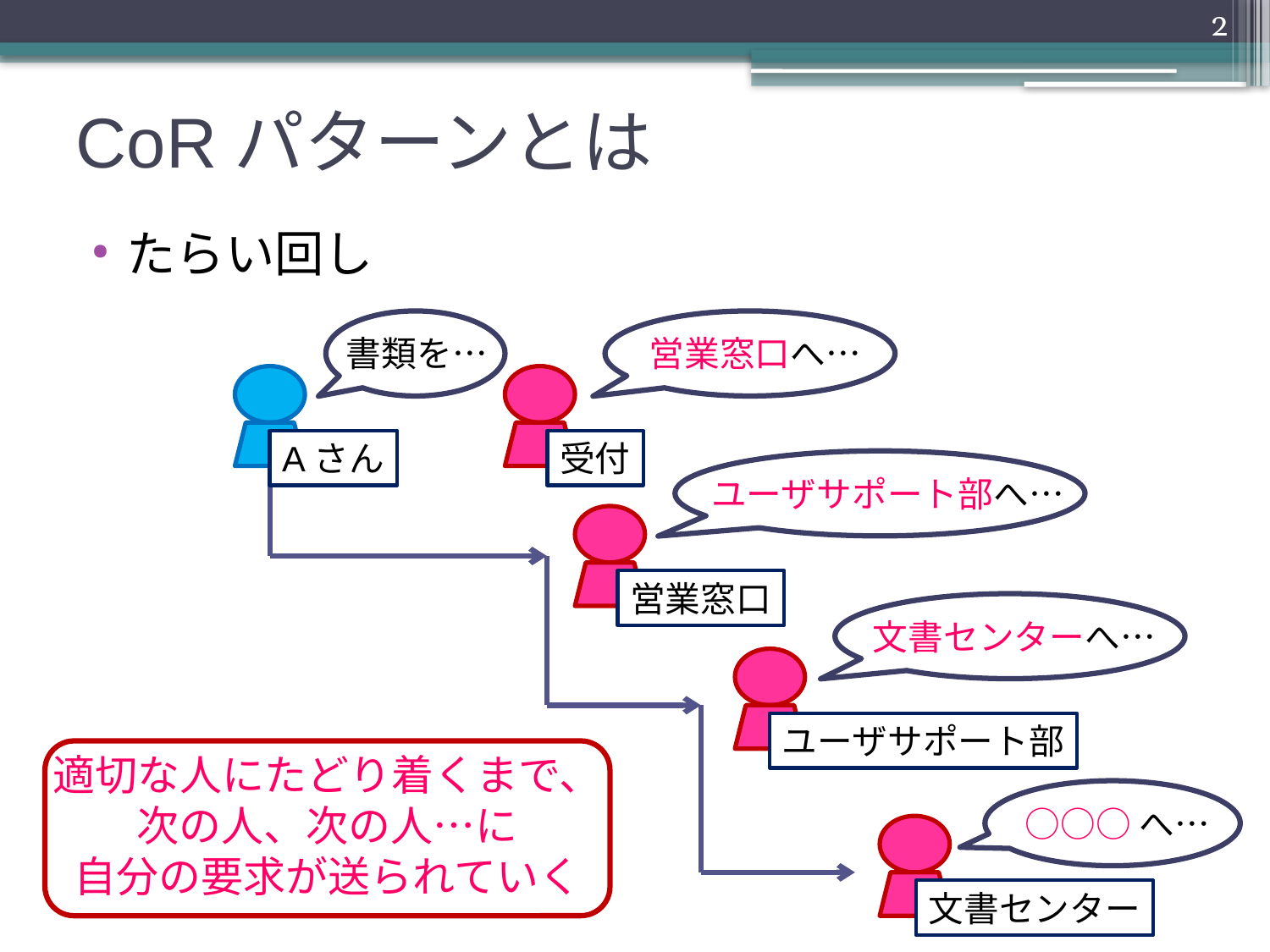

2
# CoRパターンとは
たらい回し

書類を…

営業窓口へ…

Aさん

受付

ユーザサポート部へ…

営業窓口

文書センターへ…

ユーザサポート部

適切な人にたどり着くまで、
次の人、次の人…に
自分の要求が送られていく

○○○へ…

文書センター